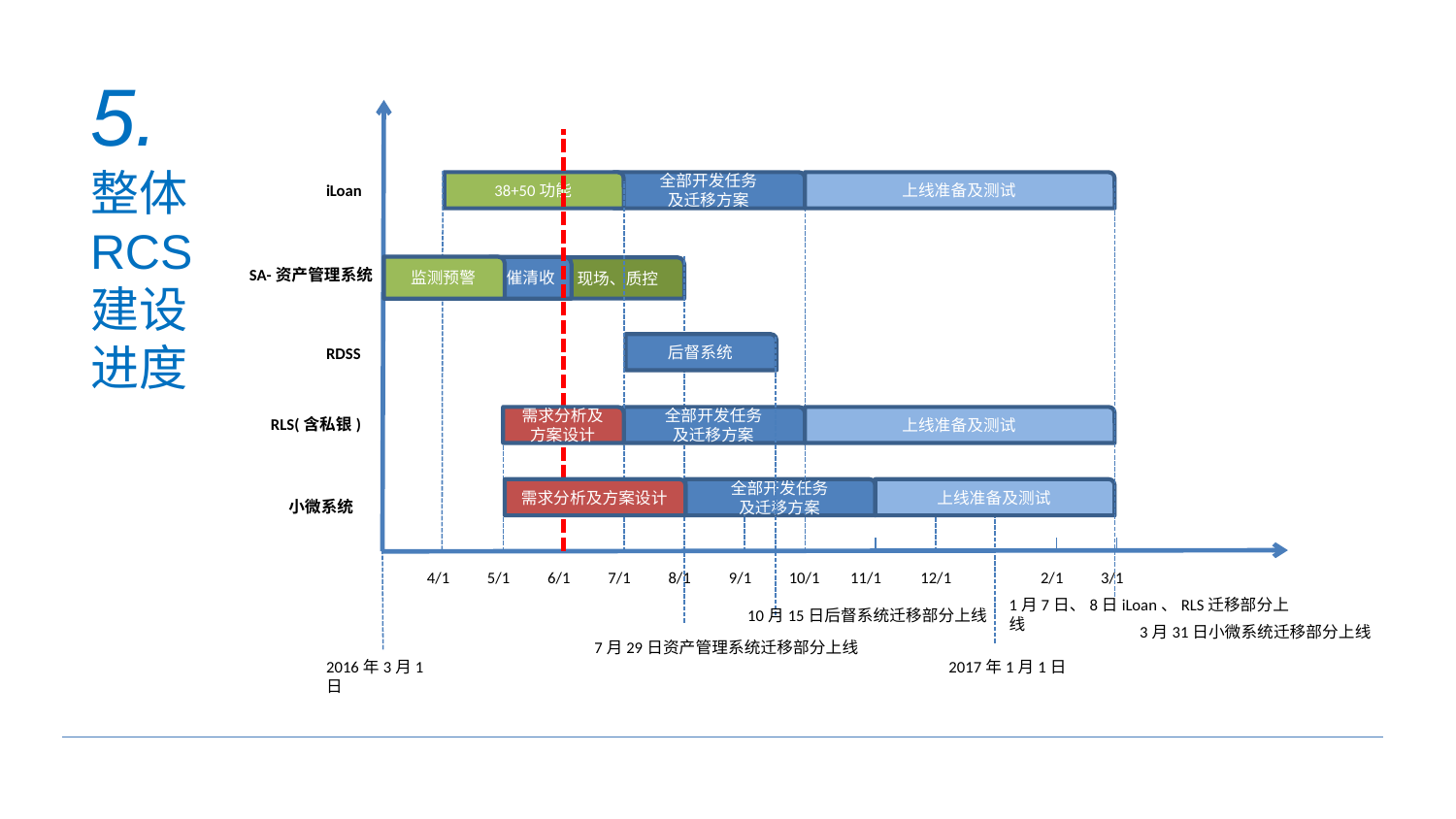

民生RCS技术架构愿景
# 5. 整体RCS建设进度
38+50功能
全部开发任务
及迁移方案
监测预警
催清收
现场、质控
后督系统
需求分析及方案设计
全部开发任务
及迁移方案
需求分析及方案设计
全部开发任务
及迁移方案
上线准备及测试
4/1
5/1
6/1
7/1
8/1
9/1
10/1
11/1
12/1

2/1
3/1
2017年1月1日
2016年3月1日
iLoan
SA-资产管理系统
RDSS
RLS(含私银)
小微系统
上线准备及测试
上线准备及测试

1月7日、8日iLoan、RLS迁移部分上线
10月15日后督系统迁移部分上线
3月31日小微系统迁移部分上线
7月29日资产管理系统迁移部分上线
53